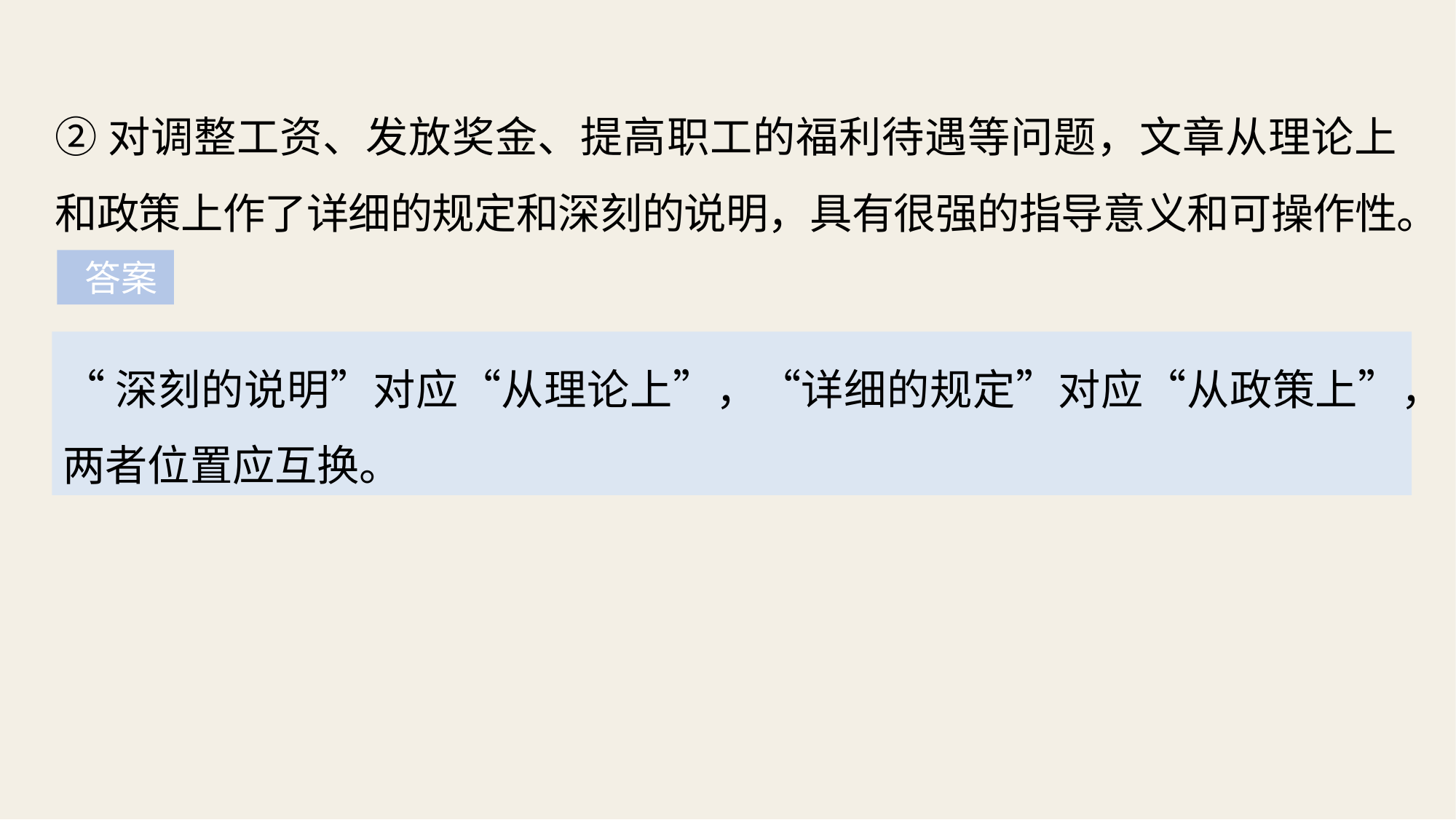

②对调整工资、发放奖金、提高职工的福利待遇等问题，文章从理论上和政策上作了详细的规定和深刻的说明，具有很强的指导意义和可操作性。
 答案
“深刻的说明”对应“从理论上”，“详细的规定”对应“从政策上”，两者位置应互换。